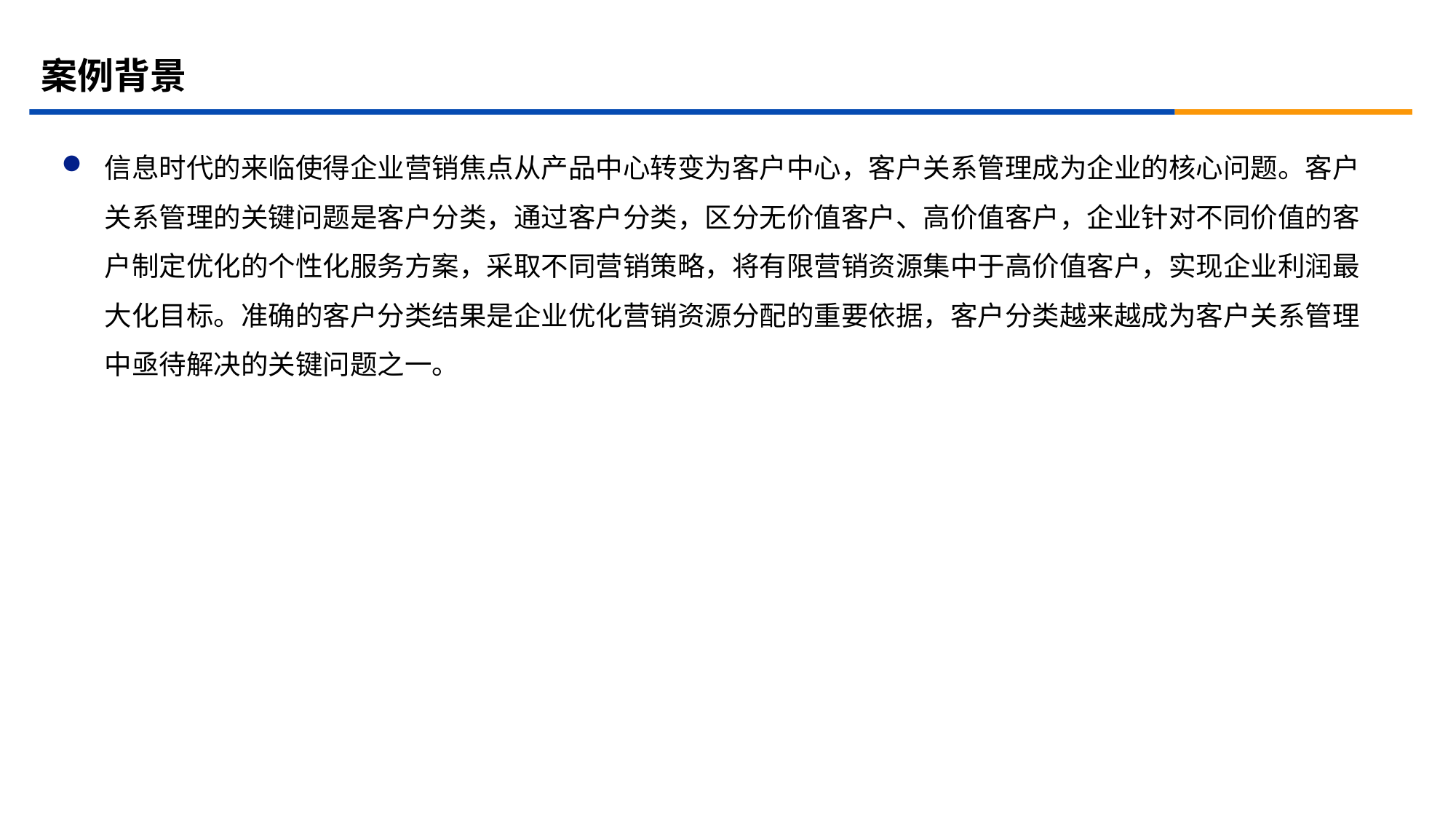

# 案例背景
信息时代的来临使得企业营销焦点从产品中心转变为客户中心，客户关系管理成为企业的核心问题。客户关系管理的关键问题是客户分类，通过客户分类，区分无价值客户、高价值客户，企业针对不同价值的客户制定优化的个性化服务方案，采取不同营销策略，将有限营销资源集中于高价值客户，实现企业利润最大化目标。准确的客户分类结果是企业优化营销资源分配的重要依据，客户分类越来越成为客户关系管理中亟待解决的关键问题之一。